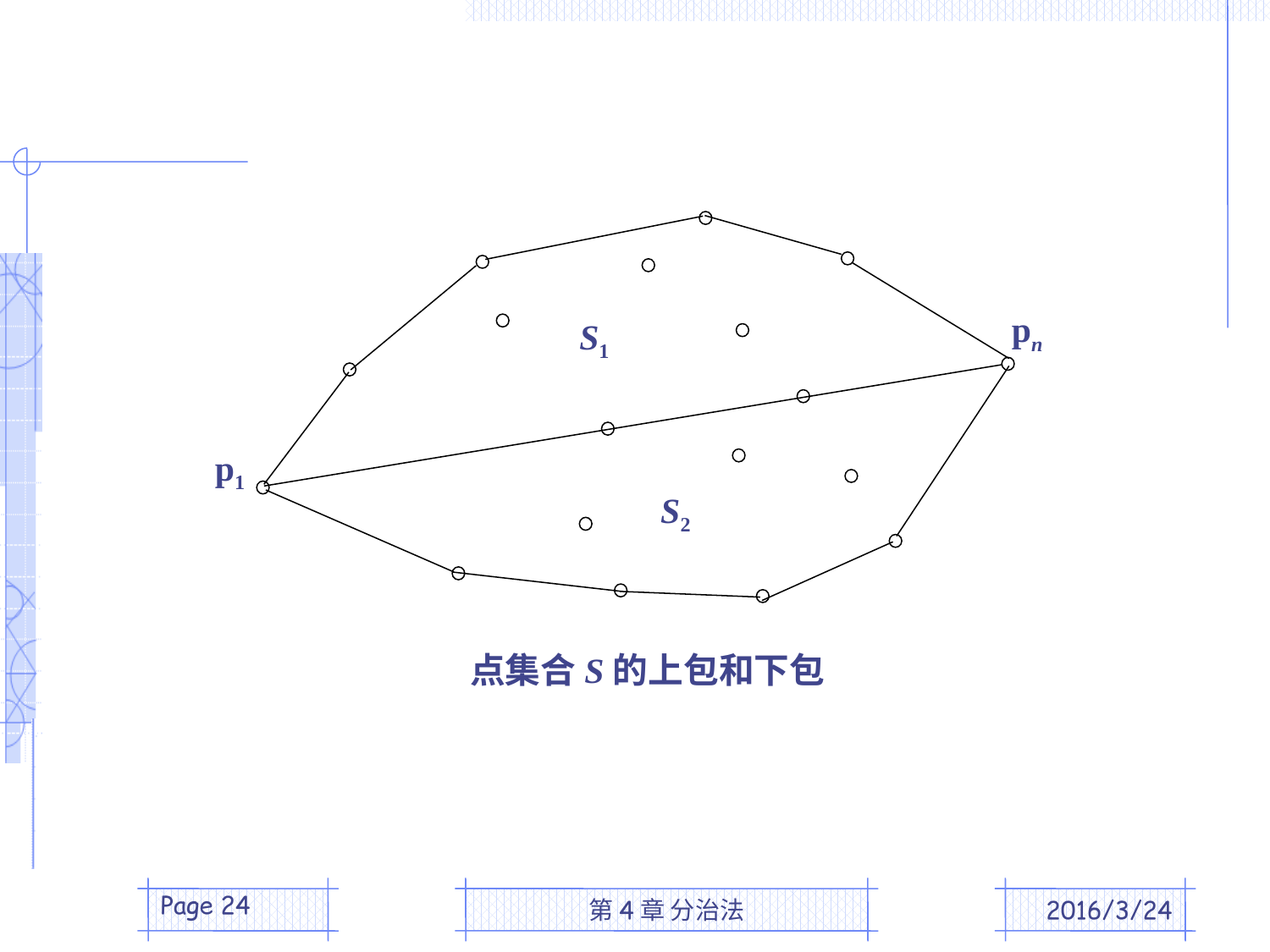

pn

S1

p1

S2

      点集合S的上包和下包
Page 24
第4章 分治法
2016/3/24